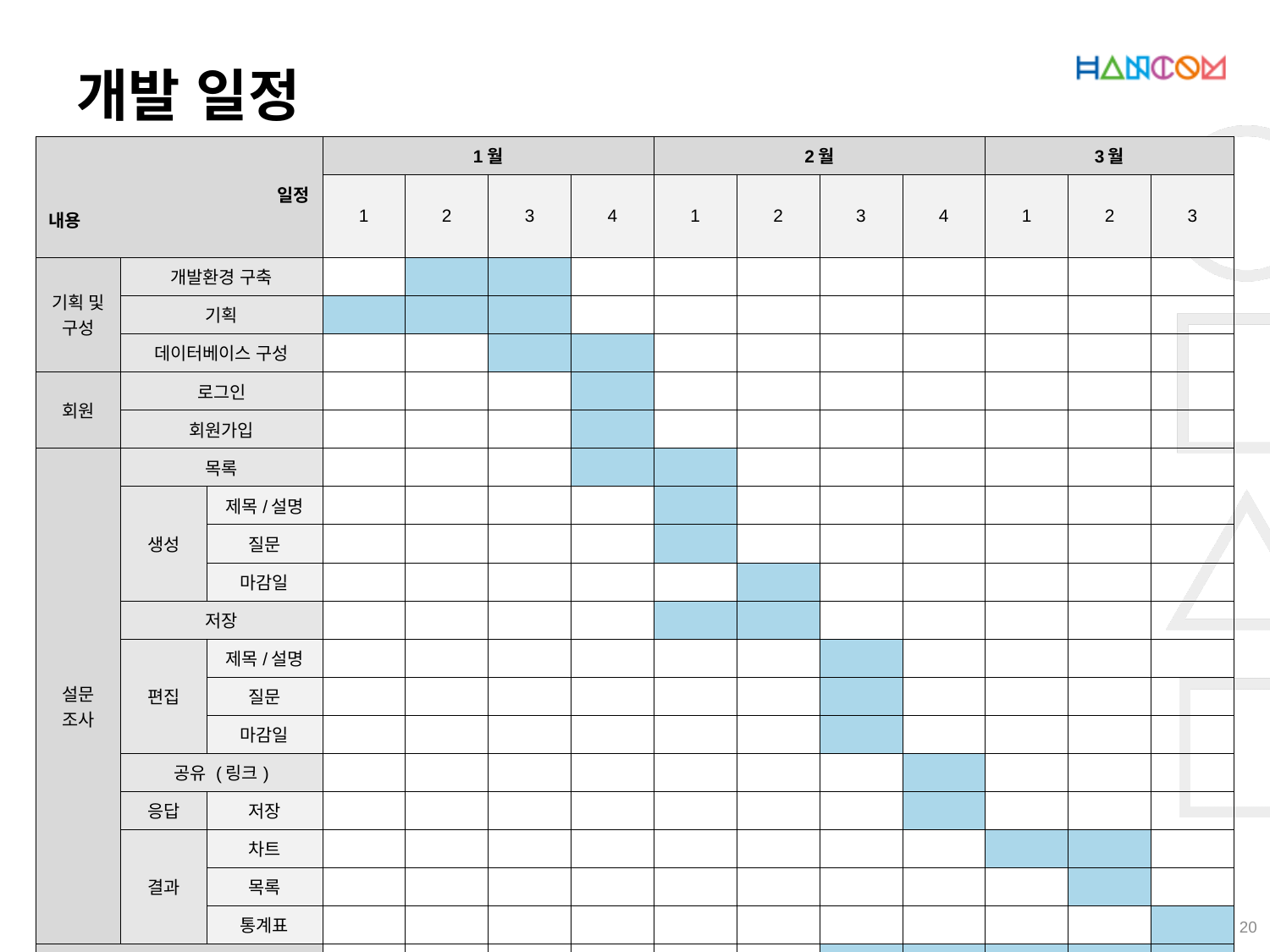

개발 일정
| 일정 내용 |  |  | 1월 |  |  |  | 2월 |  |  |  | 3월 |  |  |
| --- | --- | --- | --- | --- | --- | --- | --- | --- | --- | --- | --- | --- | --- |
|  |  |  | 1 | 2 | 3 | 4 | 1 | 2 | 3 | 4 | 1 | 2 | 3 |
| 기획 및 구성 | 개발환경 구축 |  |  |  |  |  |  |  |  |  |  |  |  |
|  | 기획 |  |  |  |  |  |  |  |  |  |  |  |  |
|  | 데이터베이스 구성 |  |  |  |  |  |  |  |  |  |  |  |  |
| 회원 | 로그인 |  |  |  |  |  |  |  |  |  |  |  |  |
|  | 회원가입 |  |  |  |  |  |  |  |  |  |  |  |  |
| 설문 조사 | 목록 |  |  |  |  |  |  |  |  |  |  |  |  |
|  | 생성 | 제목/설명 |  |  |  |  |  |  |  |  |  |  |  |
|  |  | 질문 |  |  |  |  |  |  |  |  |  |  |  |
|  |  | 마감일 |  |  |  |  |  |  |  |  |  |  |  |
|  | 저장 |  |  |  |  |  |  |  |  |  |  |  |  |
|  | 편집 | 제목/설명 |  |  |  |  |  |  |  |  |  |  |  |
|  |  | 질문 |  |  |  |  |  |  |  |  |  |  |  |
|  |  | 마감일 |  |  |  |  |  |  |  |  |  |  |  |
|  | 공유 (링크) |  |  |  |  |  |  |  |  |  |  |  |  |
|  | 응답 | 저장 |  |  |  |  |  |  |  |  |  |  |  |
|  | 결과 | 차트 |  |  |  |  |  |  |  |  |  |  |  |
|  |  | 목록 |  |  |  |  |  |  |  |  |  |  |  |
|  |  | 통계표 |  |  |  |  |  |  |  |  |  |  |  |
| 개발 보완 작업 |  |  |  |  |  |  |  |  |  |  |  |  |  |
| 프레젠테이션 준비 |  |  |  |  |  |  |  |  |  |  |  |  |  |
| 프로젝트 관련 스터디 |  |  |  |  |  |  |  |  |  |  |  |  |  |
20